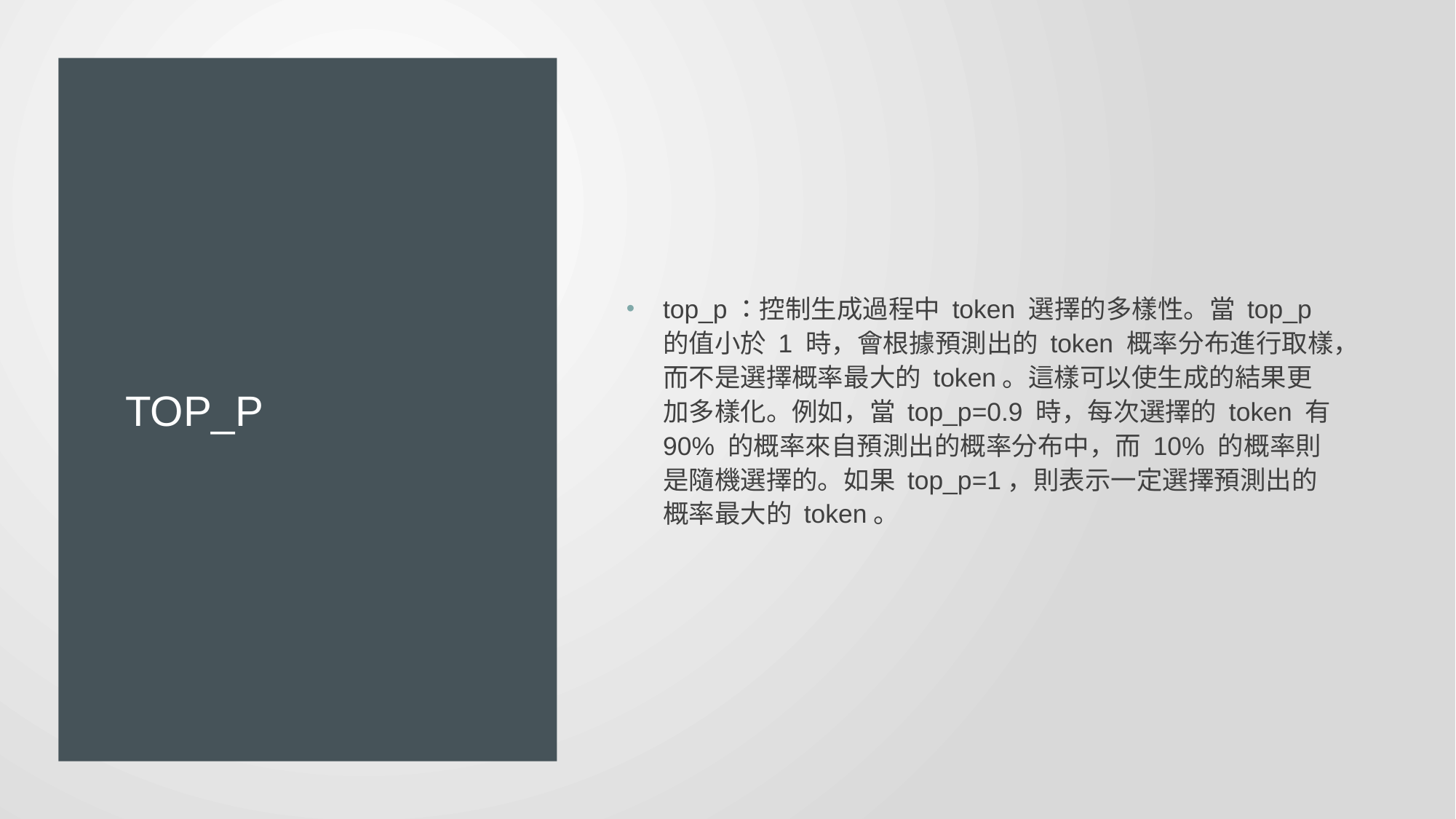

# top_p
top_p：控制生成過程中 token 選擇的多樣性。當 top_p 的值小於 1 時，會根據預測出的 token 概率分布進行取樣，而不是選擇概率最大的 token。這樣可以使生成的結果更加多樣化。例如，當 top_p=0.9 時，每次選擇的 token 有 90% 的概率來自預測出的概率分布中，而 10% 的概率則是隨機選擇的。如果 top_p=1，則表示一定選擇預測出的概率最大的 token。